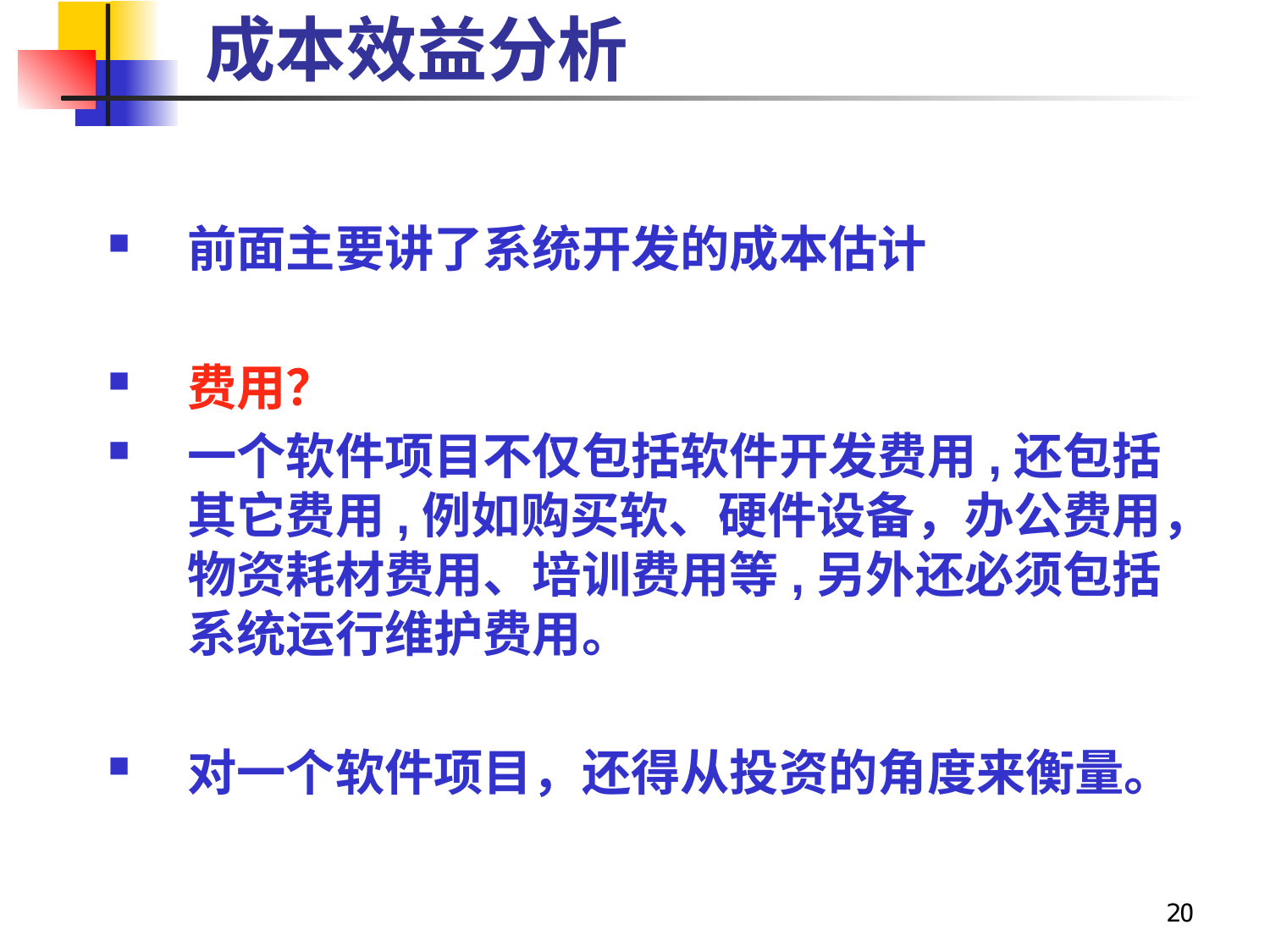

# 成本效益分析
前面主要讲了系统开发的成本估计

费用？
一个软件项目不仅包括软件开发费用,还包括其它费用,例如购买软、硬件设备，办公费用，物资耗材费用、培训费用等,另外还必须包括系统运行维护费用。

对一个软件项目，还得从投资的角度来衡量。
20